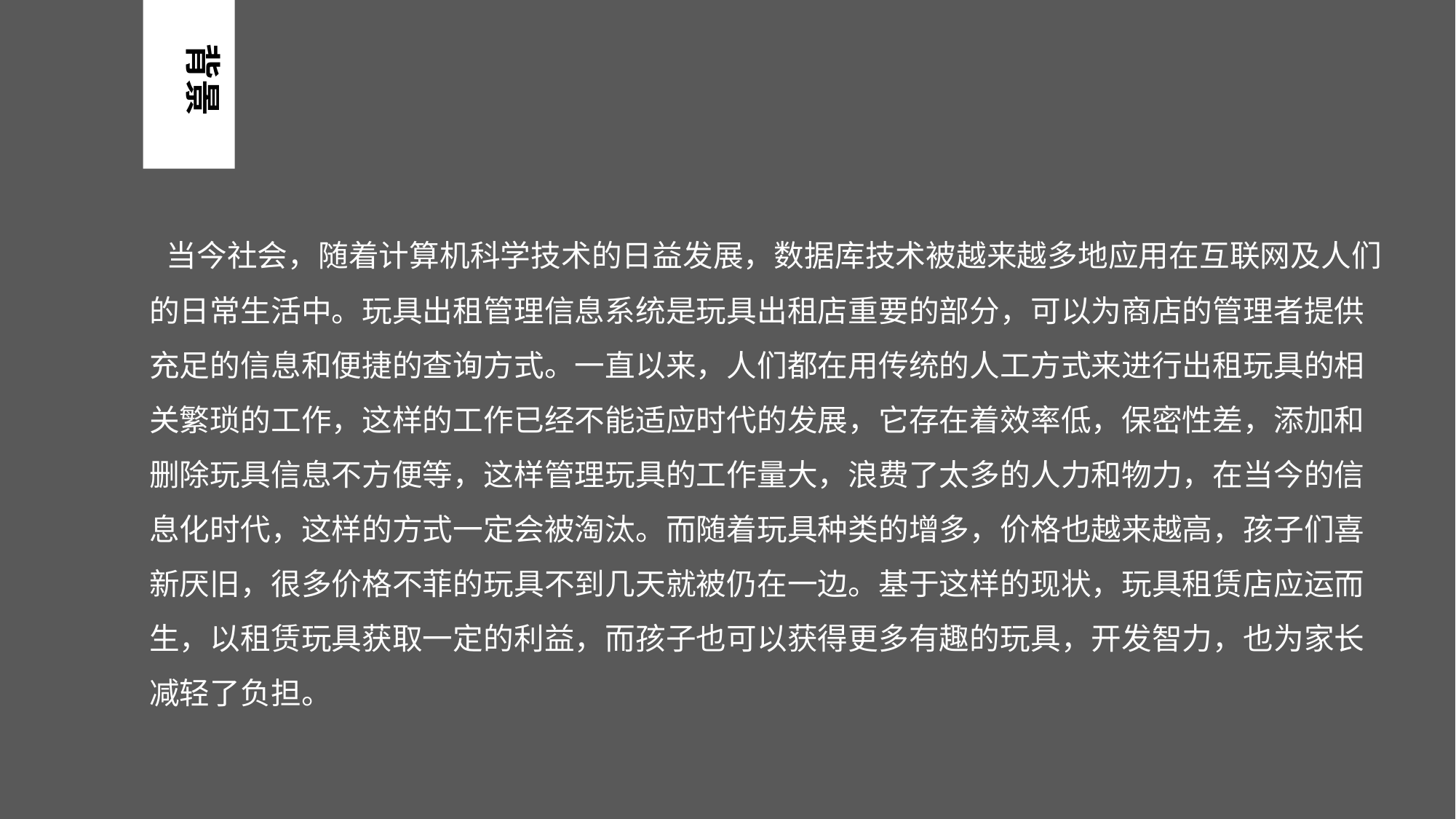

背景
 当今社会，随着计算机科学技术的日益发展，数据库技术被越来越多地应用在互联网及人们的日常生活中。玩具出租管理信息系统是玩具出租店重要的部分，可以为商店的管理者提供充足的信息和便捷的查询方式。一直以来，人们都在用传统的人工方式来进行出租玩具的相关繁琐的工作，这样的工作已经不能适应时代的发展，它存在着效率低，保密性差，添加和删除玩具信息不方便等，这样管理玩具的工作量大，浪费了太多的人力和物力，在当今的信息化时代，这样的方式一定会被淘汰。而随着玩具种类的增多，价格也越来越高，孩子们喜新厌旧，很多价格不菲的玩具不到几天就被仍在一边。基于这样的现状，玩具租赁店应运而生，以租赁玩具获取一定的利益，而孩子也可以获得更多有趣的玩具，开发智力，也为家长减轻了负担。